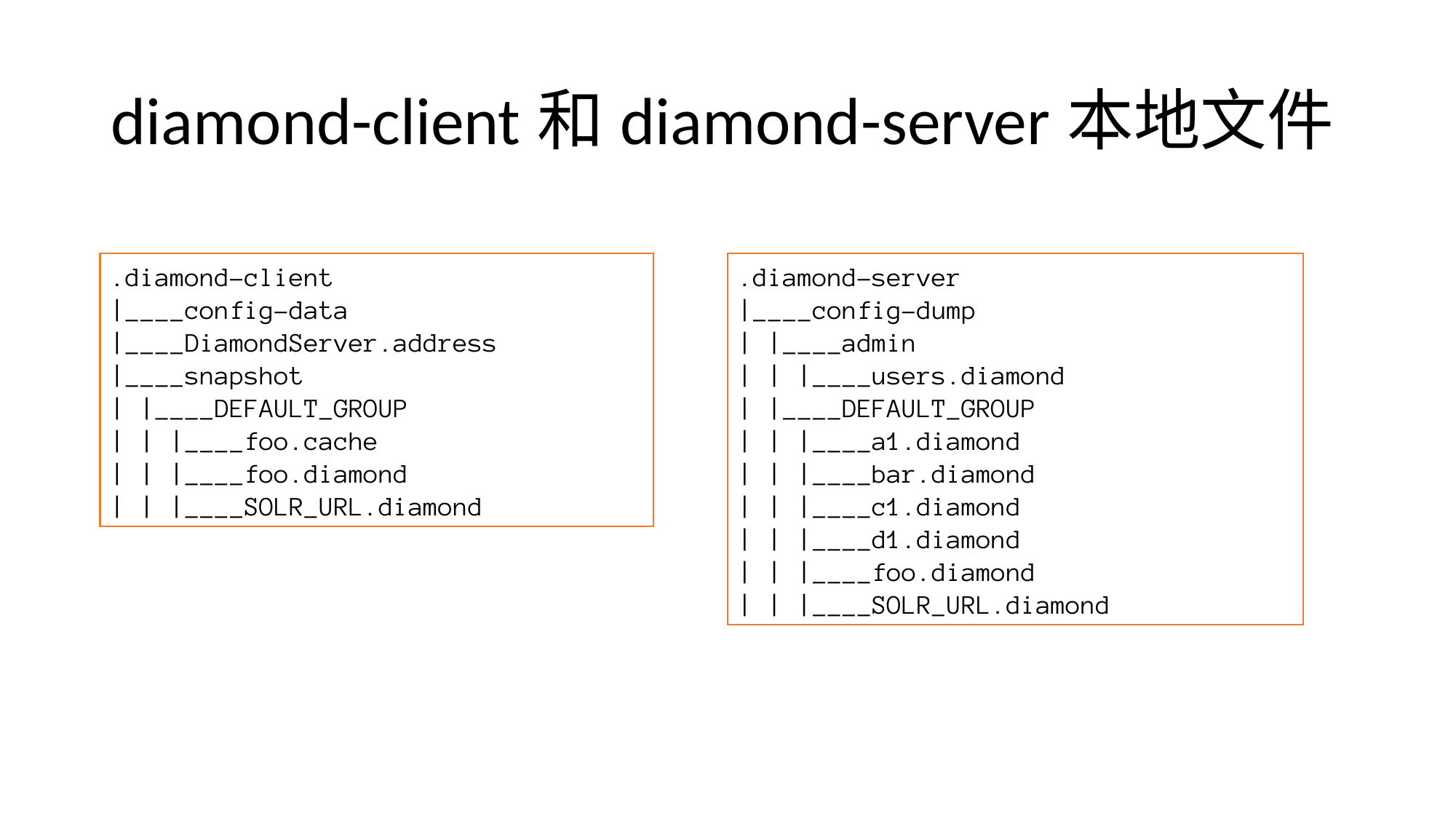

# diamond-client和diamond-server本地文件
.diamond-client
|____config-data
|____DiamondServer.address
|____snapshot
| |____DEFAULT_GROUP
| | |____foo.cache
| | |____foo.diamond
| | |____SOLR_URL.diamond
.diamond-server
|____config-dump
| |____admin
| | |____users.diamond
| |____DEFAULT_GROUP
| | |____a1.diamond
| | |____bar.diamond
| | |____c1.diamond
| | |____d1.diamond
| | |____foo.diamond
| | |____SOLR_URL.diamond